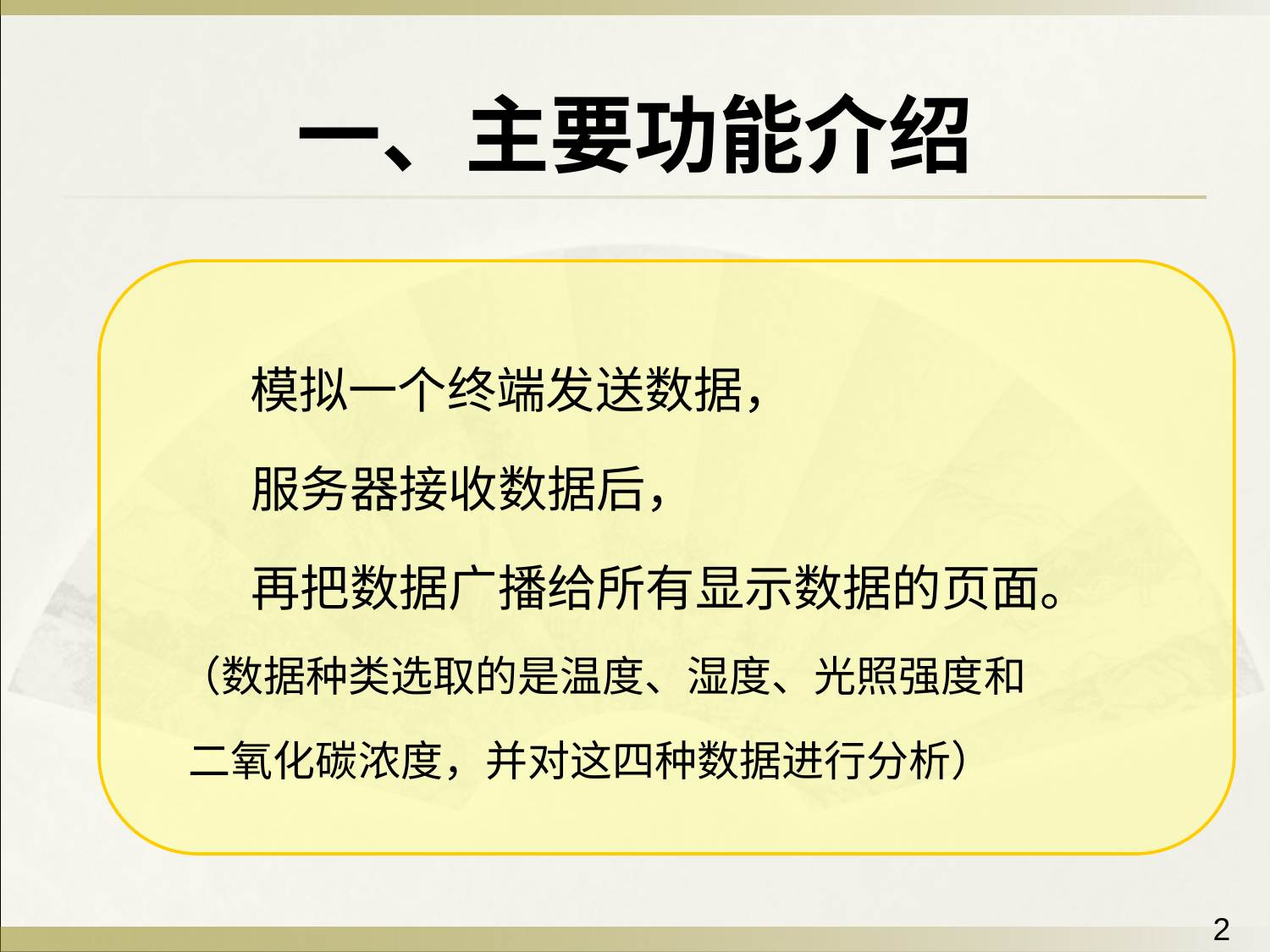

# 一、主要功能介绍

            模拟一个终端发送数据，
         服务器接收数据后，
         再把数据广播给所有显示数据的页面。
   （数据种类选取的是温度、湿度、光照强度和
    二氧化碳浓度，并对这四种数据进行分析）
2